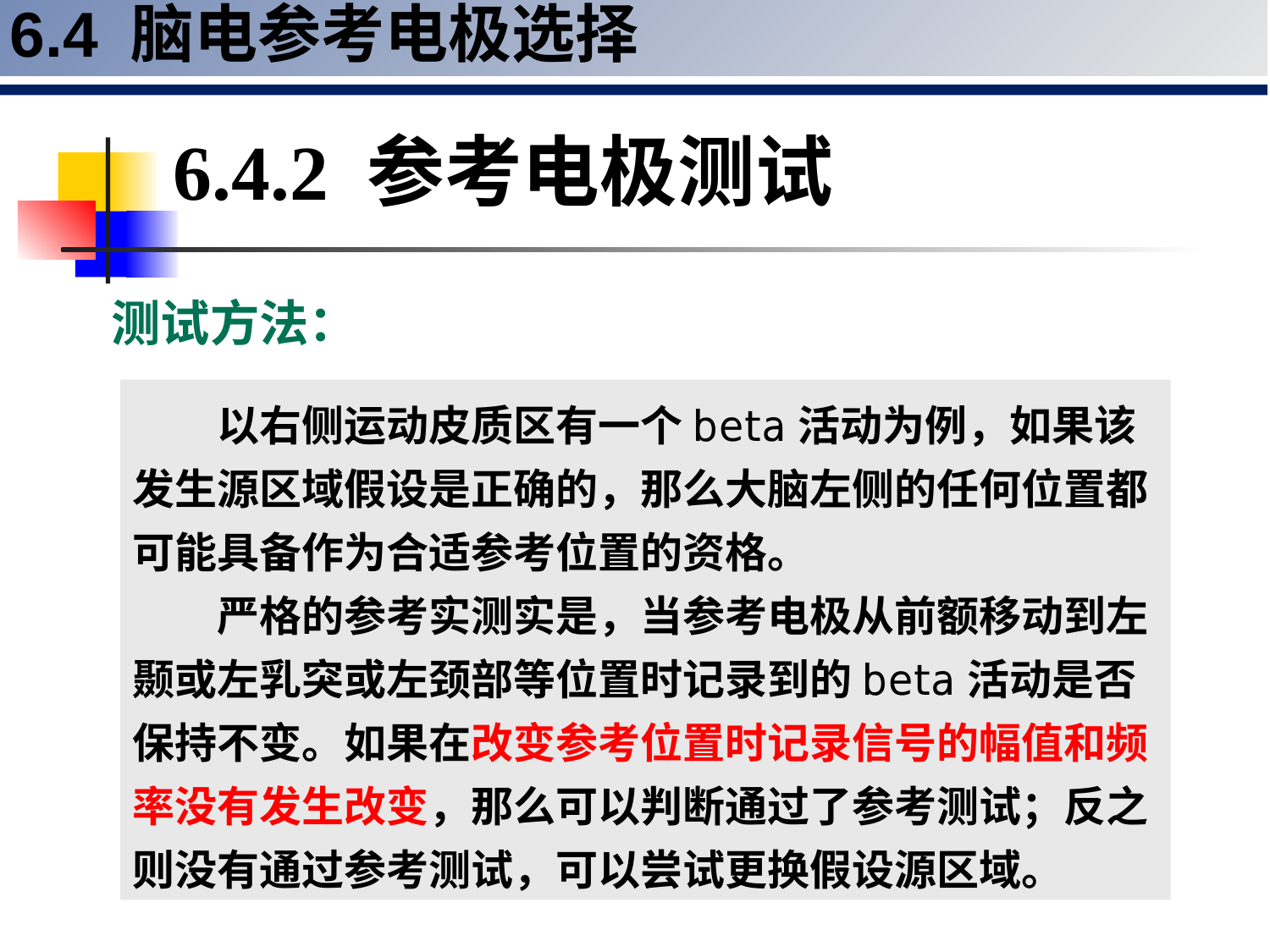

6.4 脑电参考电极选择

6.4.2 参考电极测试
测试方法：
以右侧运动皮质区有一个beta活动为例，如果该发生源区域假设是正确的，那么大脑左侧的任何位置都可能具备作为合适参考位置的资格。
严格的参考实测实是，当参考电极从前额移动到左颞或左乳突或左颈部等位置时记录到的beta活动是否保持不变。如果在改变参考位置时记录信号的幅值和频率没有发生改变，那么可以判断通过了参考测试；反之则没有通过参考测试，可以尝试更换假设源区域。